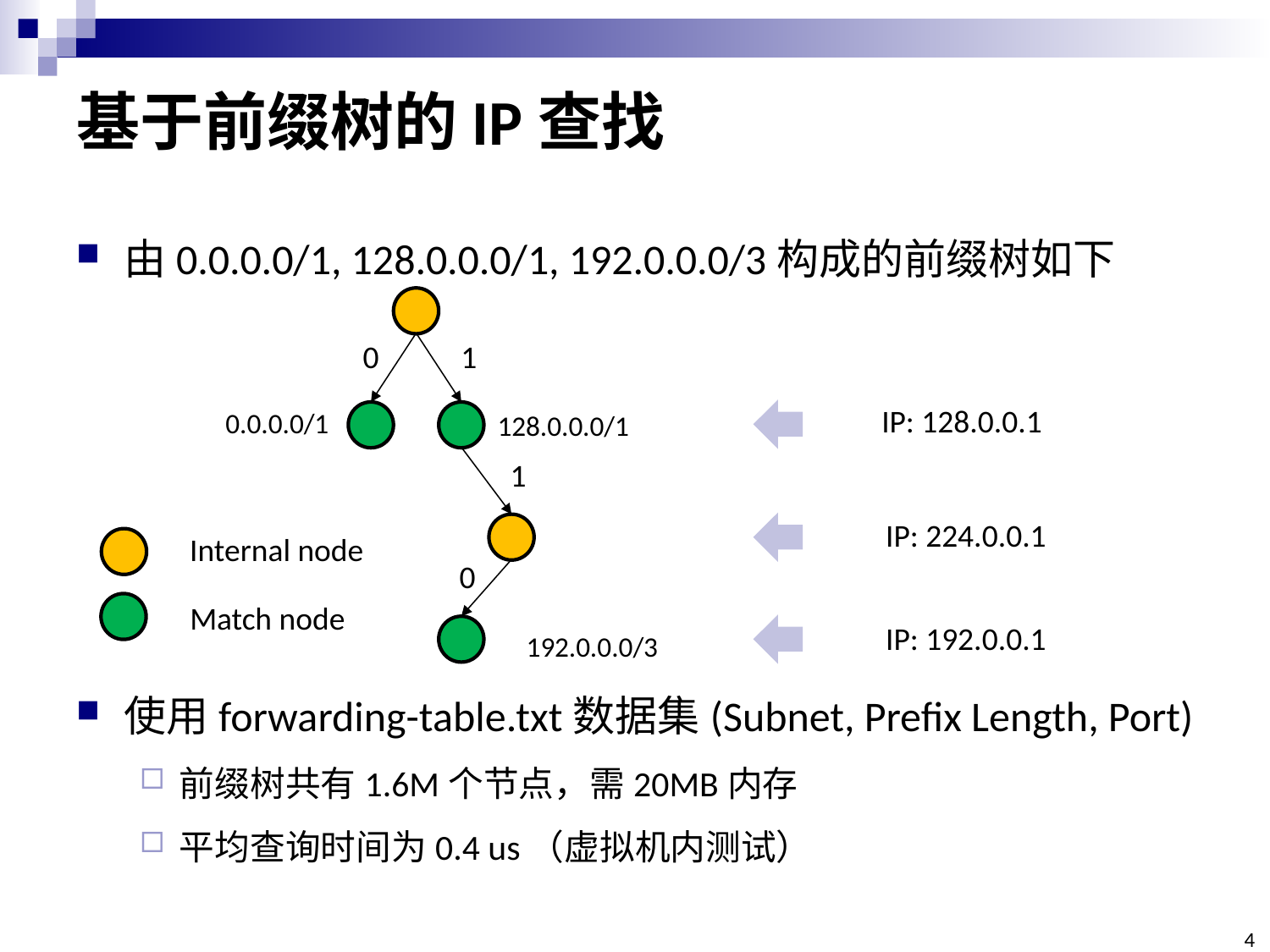

# 基于前缀树的IP查找
由0.0.0.0/1, 128.0.0.0/1, 192.0.0.0/3构成的前缀树如下

使用forwarding-table.txt数据集(Subnet, Prefix Length, Port)
前缀树共有1.6M个节点，需20MB内存
平均查询时间为0.4 us（虚拟机内测试）

0
1
IP: 128.0.0.1
0.0.0.0/1

128.0.0.0/1

1
IP: 224.0.0.1

Internal node

Match node

0
IP: 192.0.0.1

192.0.0.0/3
4